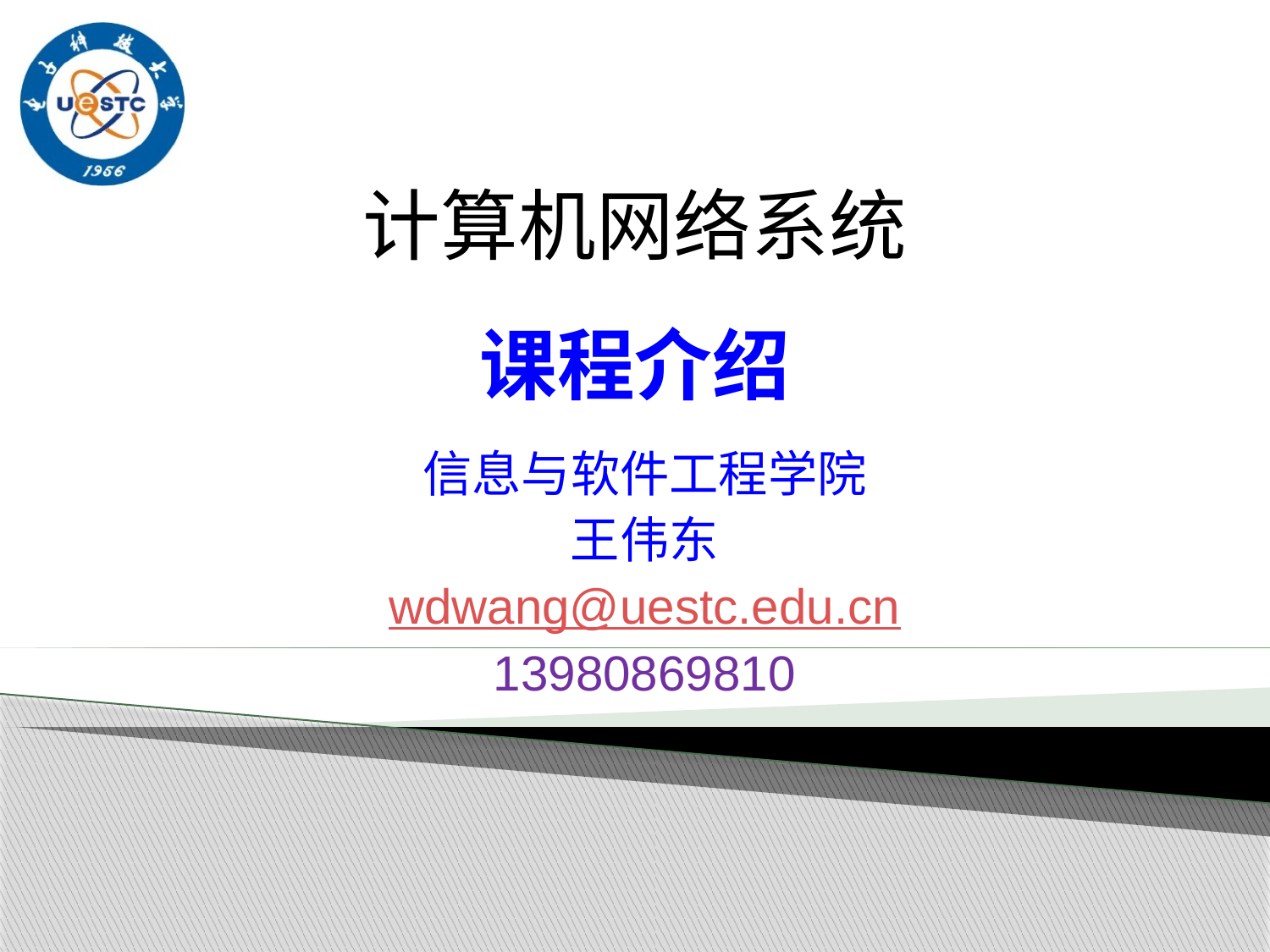

# 计算机网络系统 课程介绍
信息与软件工程学院
王伟东
wdwang@uestc.edu.cn
13980869810